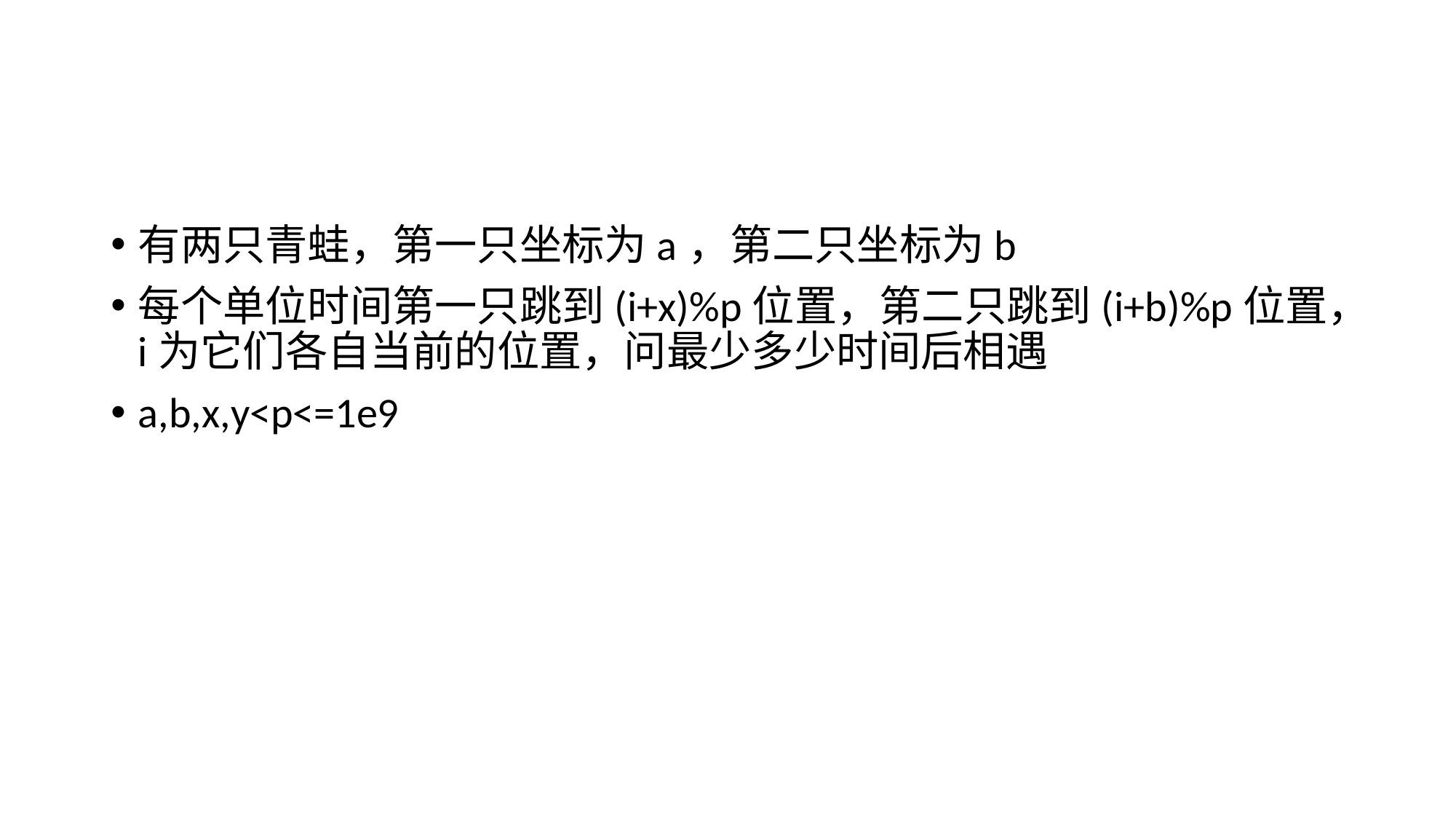

#
有两只青蛙，第一只坐标为a，第二只坐标为b
每个单位时间第一只跳到(i+x)%p位置，第二只跳到(i+b)%p位置，i为它们各自当前的位置，问最少多少时间后相遇
a,b,x,y<p<=1e9